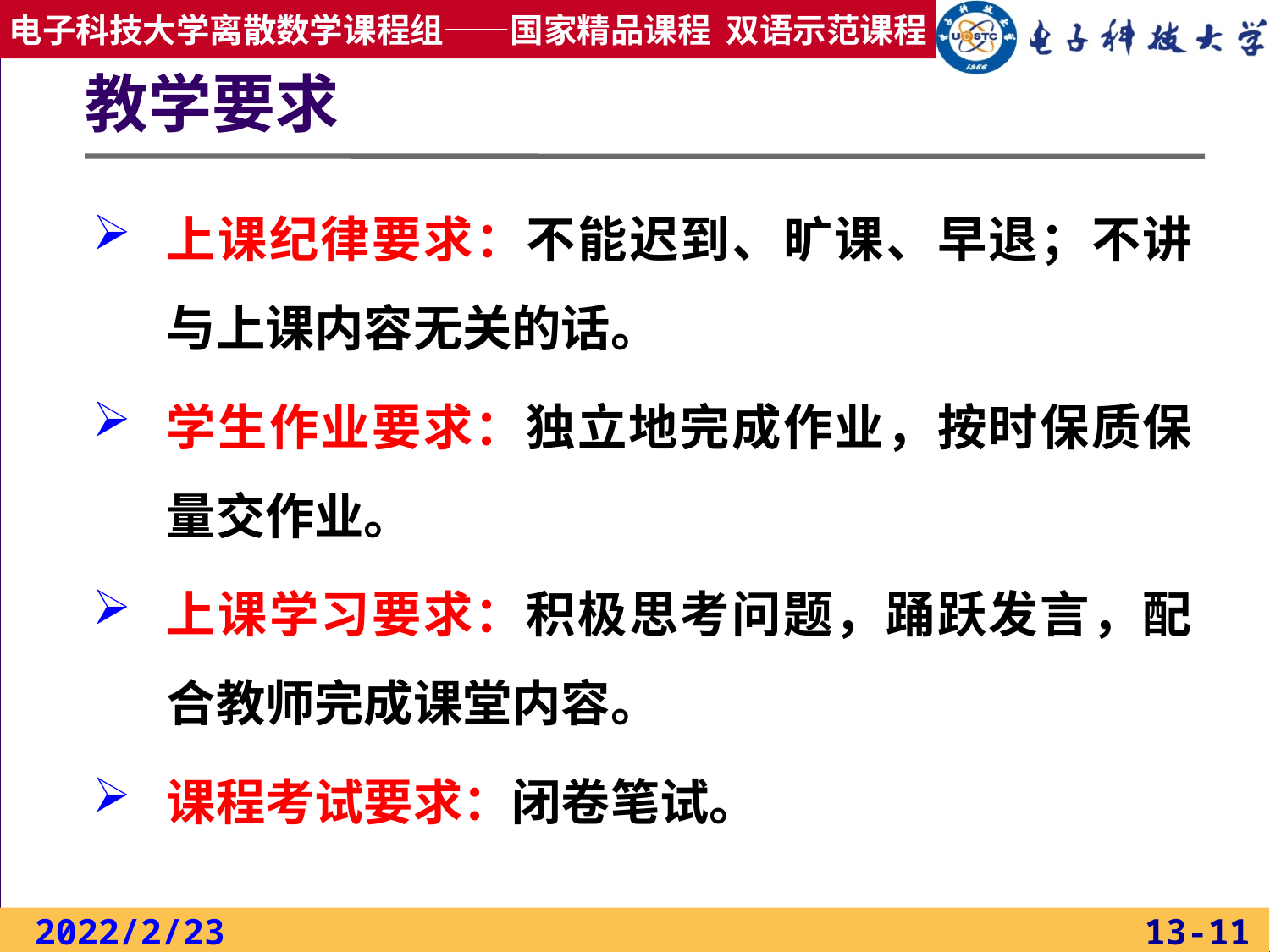

# 教学要求
上课纪律要求：不能迟到、旷课、早退；不讲与上课内容无关的话。
学生作业要求：独立地完成作业，按时保质保量交作业。
上课学习要求：积极思考问题，踊跃发言，配合教师完成课堂内容。
课程考试要求：闭卷笔试。
2022/2/23